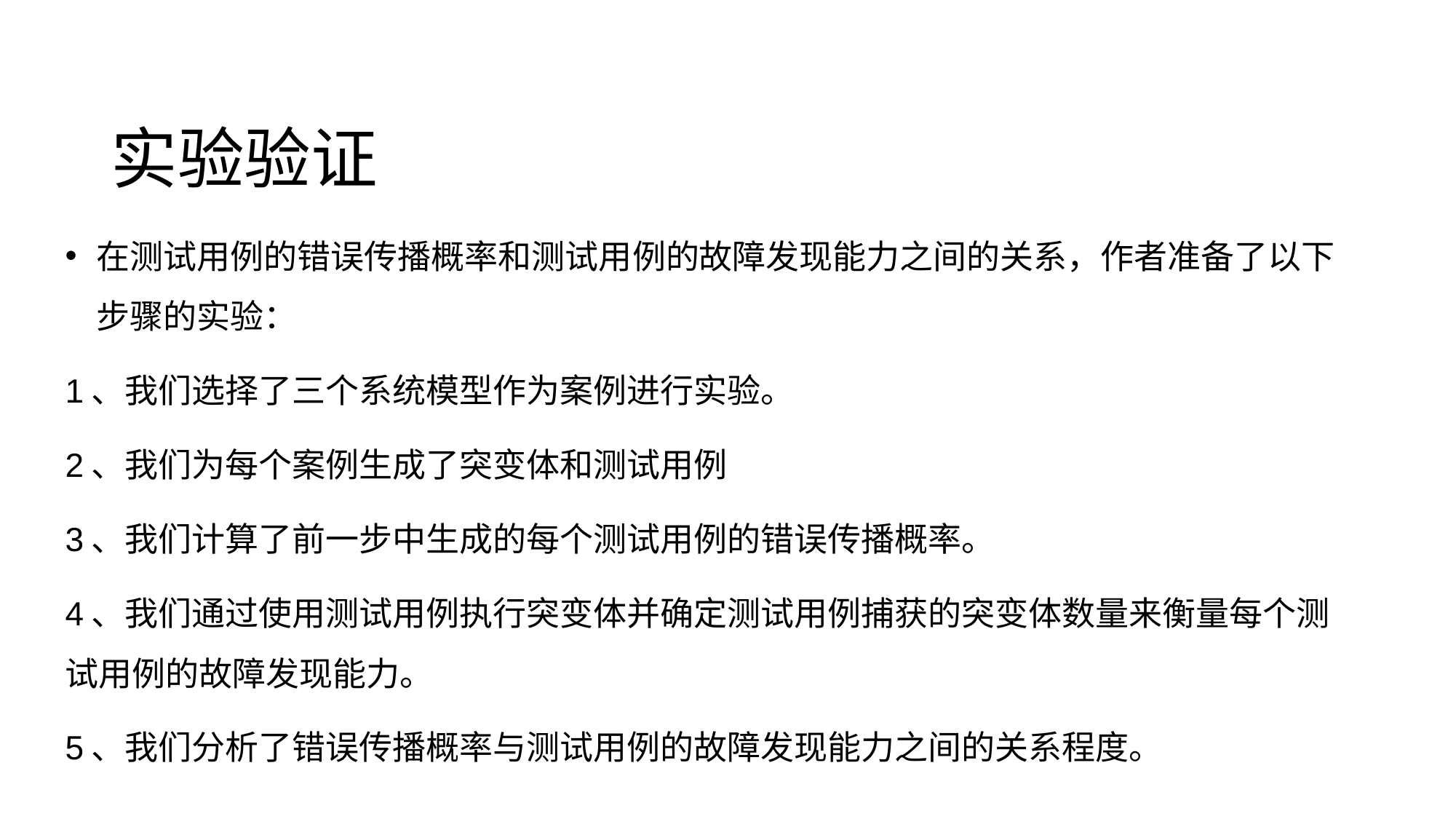

# 实验验证
在测试用例的错误传播概率和测试用例的故障发现能力之间的关系，作者准备了以下步骤的实验：
1、我们选择了三个系统模型作为案例进行实验。
2、我们为每个案例生成了突变体和测试用例
3、我们计算了前一步中生成的每个测试用例的错误传播概率。
4、我们通过使用测试用例执行突变体并确定测试用例捕获的突变体数量来衡量每个测试用例的故障发现能力。
5、我们分析了错误传播概率与测试用例的故障发现能力之间的关系程度。